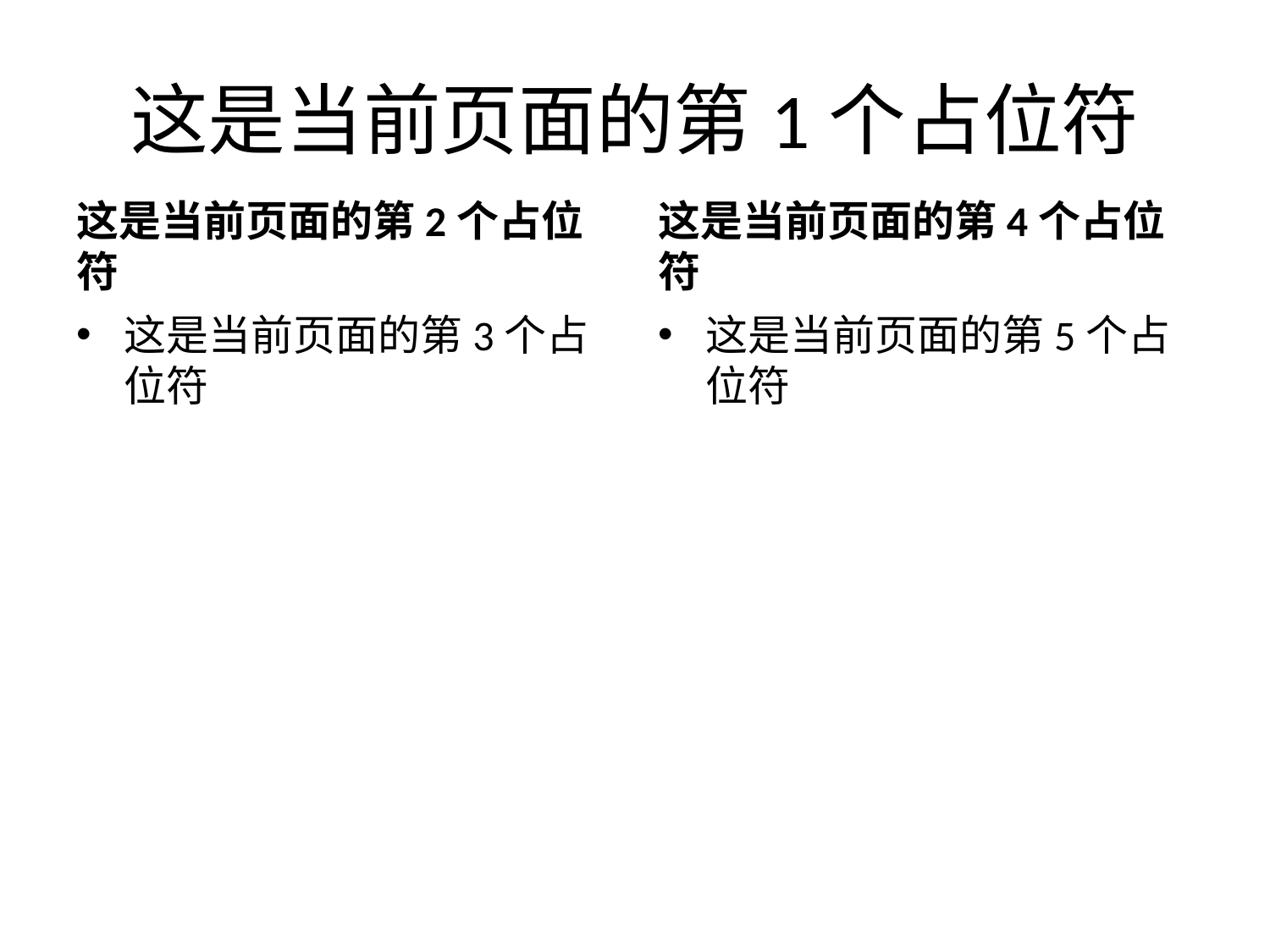

# 这是当前页面的第1个占位符
这是当前页面的第2个占位符
这是当前页面的第4个占位符
这是当前页面的第3个占位符
这是当前页面的第5个占位符